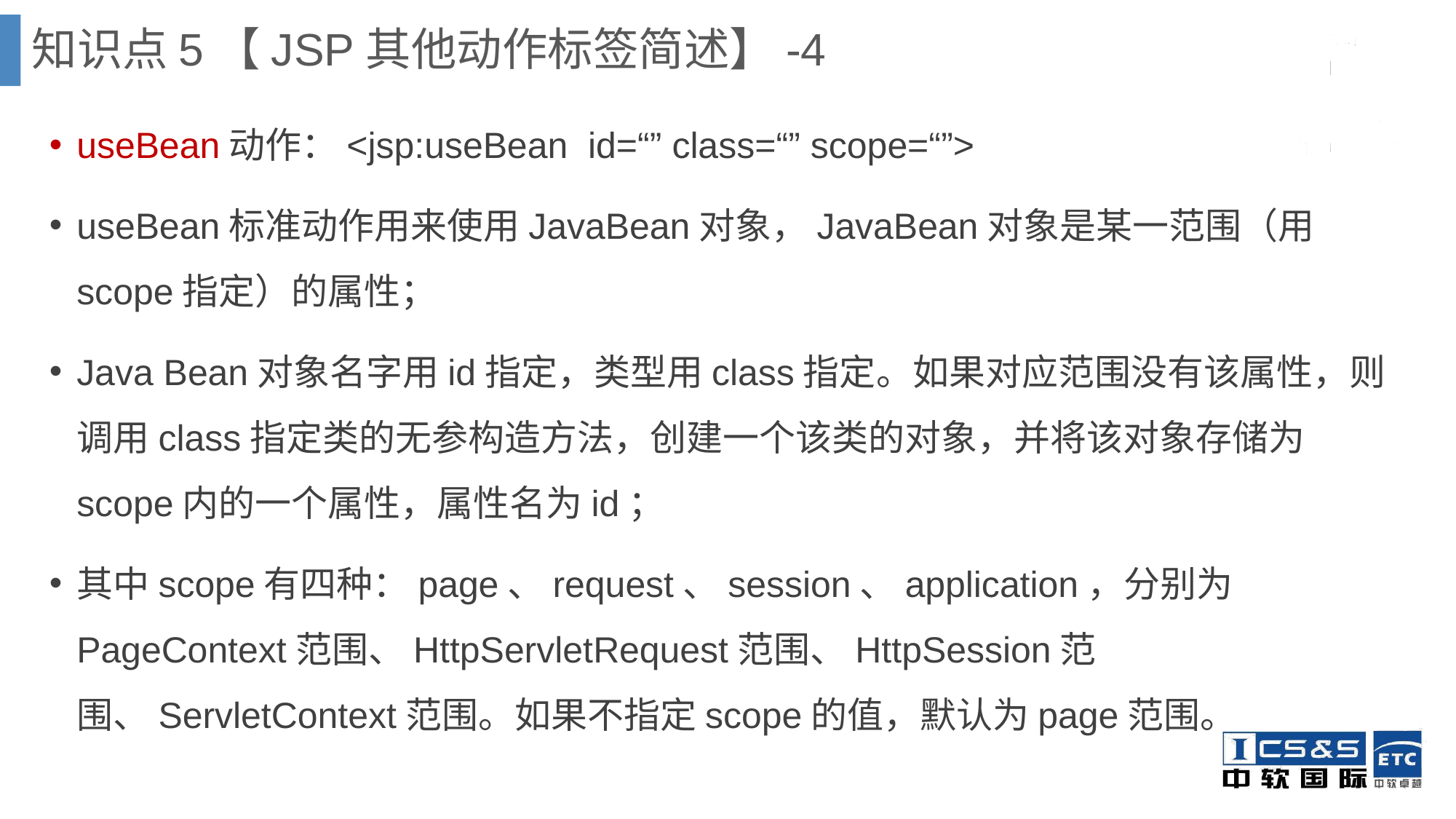

知识点5【JSP其他动作标签简述】-4
useBean动作：<jsp:useBean  id=“” class=“” scope=“”>
useBean标准动作用来使用JavaBean对象，JavaBean对象是某一范围（用scope指定）的属性；
Java Bean对象名字用id指定，类型用class指定。如果对应范围没有该属性，则调用class指定类的无参构造方法，创建一个该类的对象，并将该对象存储为scope内的一个属性，属性名为id；
其中scope有四种：page、request、session、application，分别为PageContext范围、HttpServletRequest范围、HttpSession范围、ServletContext范围。如果不指定scope的值，默认为page范围。